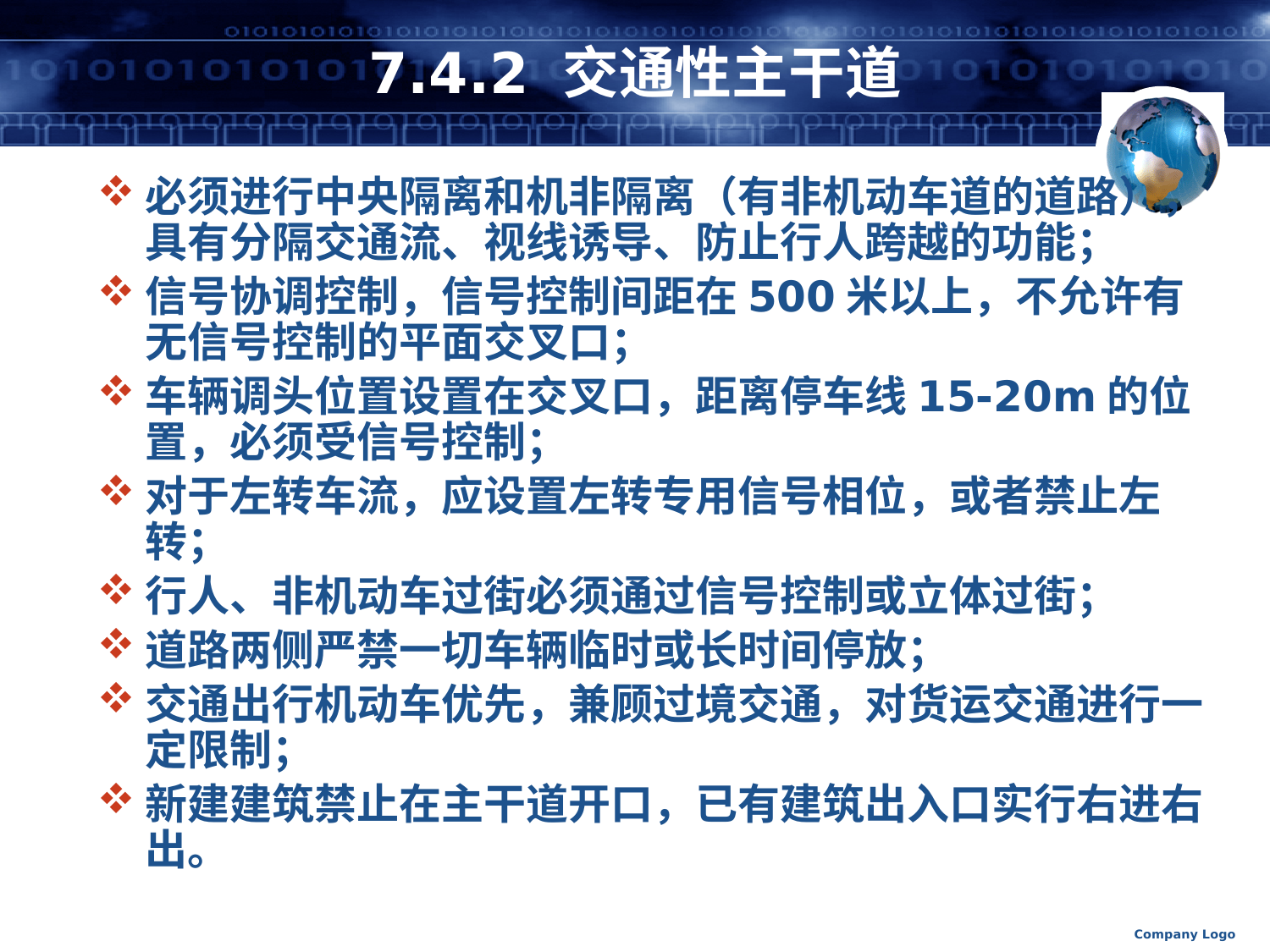

# 7.4.2 交通性主干道
必须进行中央隔离和机非隔离（有非机动车道的道路），具有分隔交通流、视线诱导、防止行人跨越的功能；
信号协调控制，信号控制间距在500米以上，不允许有无信号控制的平面交叉口；
车辆调头位置设置在交叉口，距离停车线15-20m的位置，必须受信号控制；
对于左转车流，应设置左转专用信号相位，或者禁止左转；
行人、非机动车过街必须通过信号控制或立体过街；
道路两侧严禁一切车辆临时或长时间停放；
交通出行机动车优先，兼顾过境交通，对货运交通进行一定限制；
新建建筑禁止在主干道开口，已有建筑出入口实行右进右出。
Company Logo